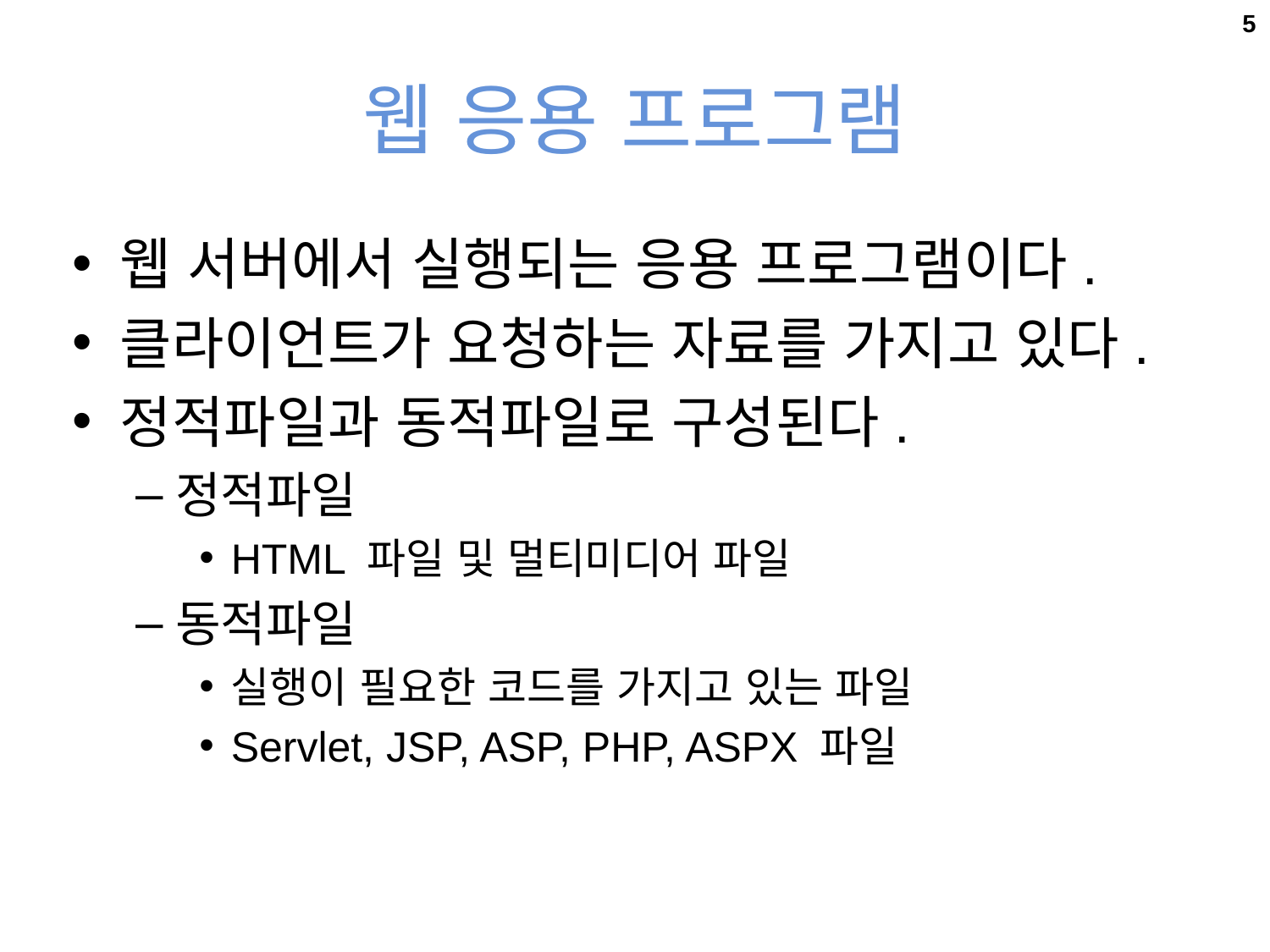

5
# 웹 응용 프로그램
웹 서버에서 실행되는 응용 프로그램이다.
클라이언트가 요청하는 자료를 가지고 있다.
정적파일과 동적파일로 구성된다.
정적파일
HTML 파일 및 멀티미디어 파일
동적파일
실행이 필요한 코드를 가지고 있는 파일
Servlet, JSP, ASP, PHP, ASPX 파일